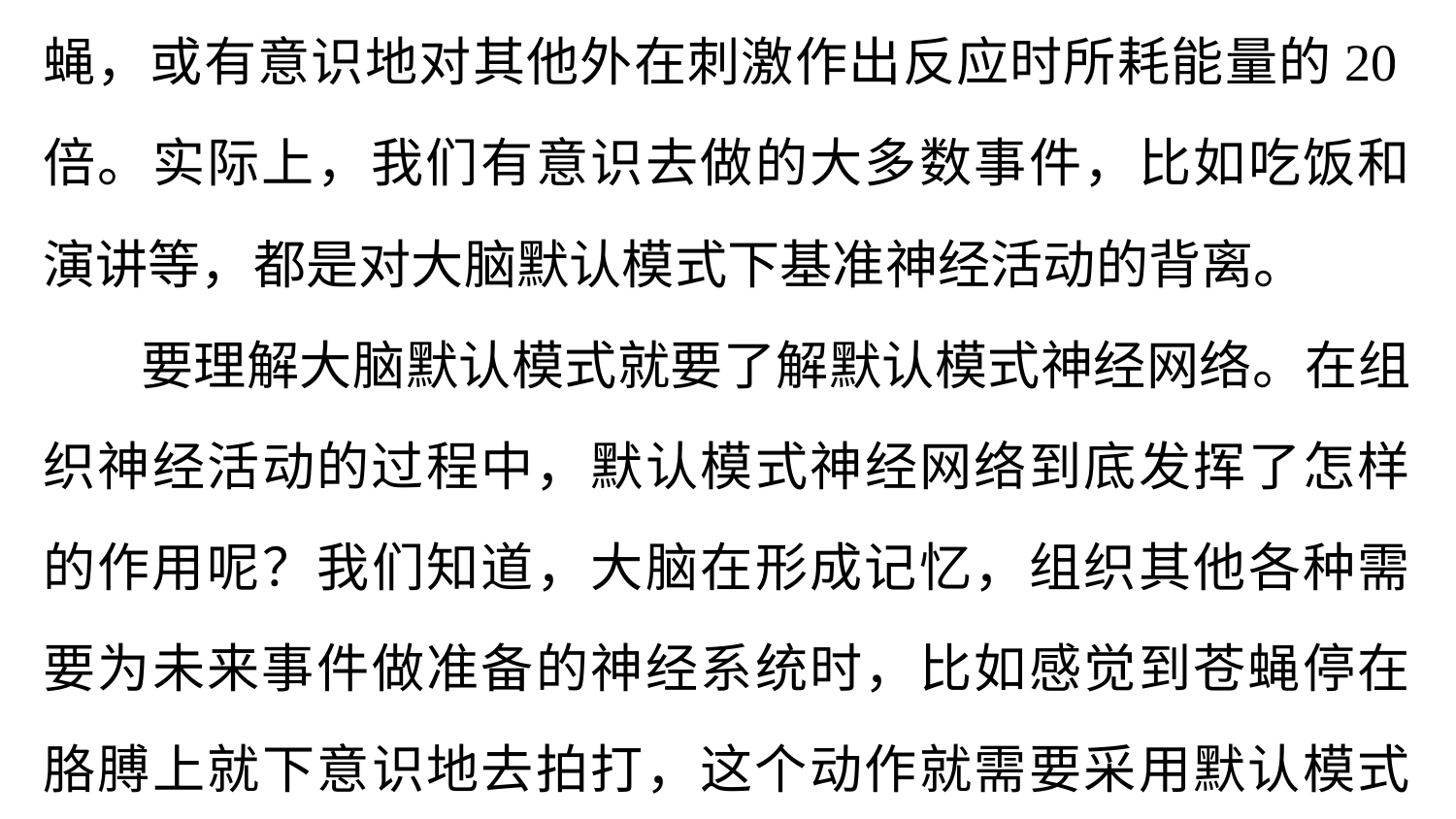

蝇，或有意识地对其他外在刺激作出反应时所耗能量的20倍。实际上，我们有意识去做的大多数事件，比如吃饭和演讲等，都是对大脑默认模式下基准神经活动的背离。
       要理解大脑默认模式就要了解默认模式神经网络。在组织神经活动的过程中，默认模式神经网络到底发挥了怎样的作用呢？我们知道，大脑在形成记忆，组织其他各种需要为未来事件做准备的神经系统时，比如感觉到苍蝇停在胳膊上就下意识地去拍打，这个动作就需要采用默认模式神经网络